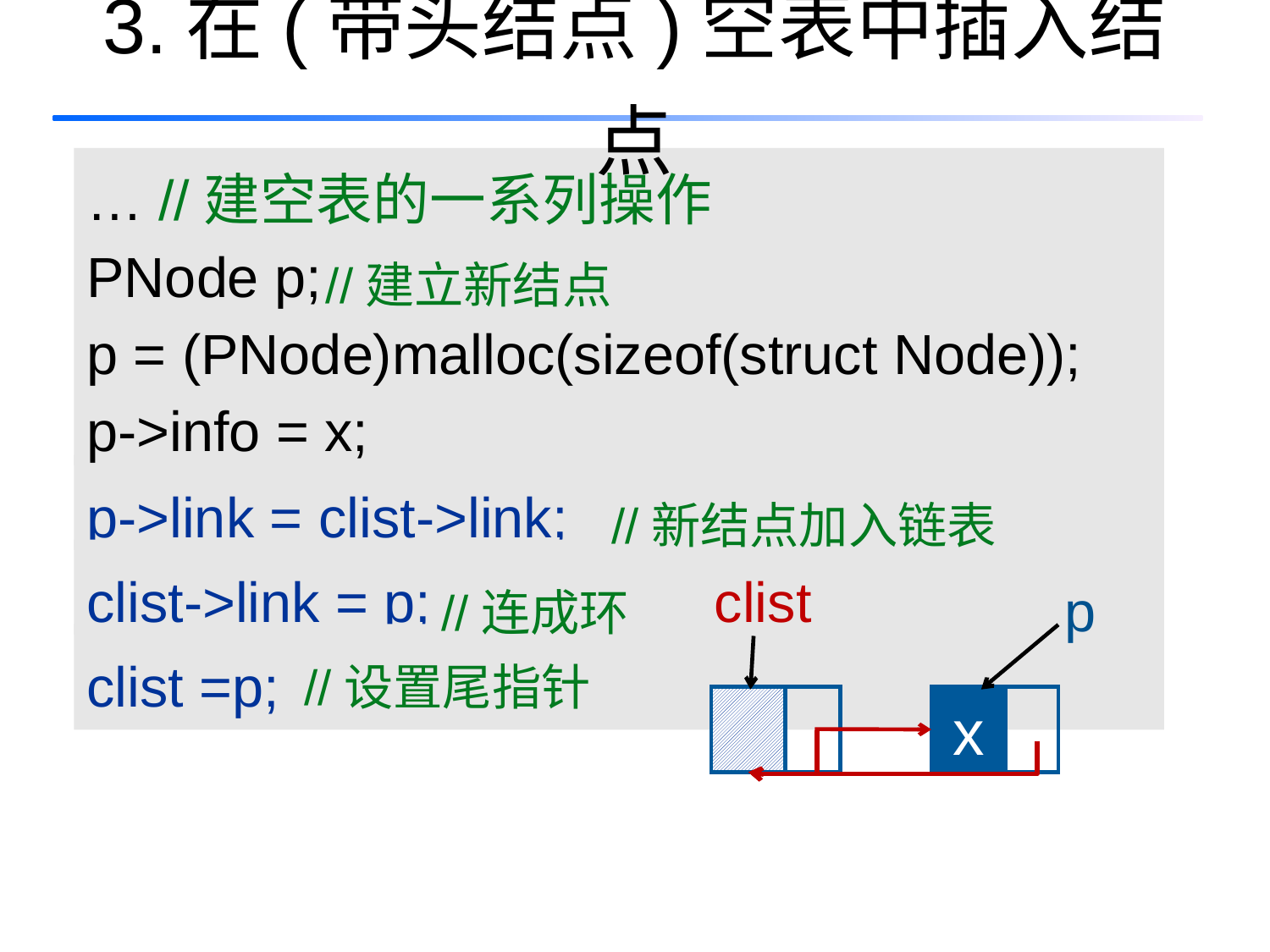

3.在(带头结点)空表中插入结点

… //建空表的一系列操作
PNode p;
p = (PNode)malloc(sizeof(struct Node));
p->info = x;
//建立新结点
p->link = clist->link;
//新结点加入链表
clist->link = p;
//连成环
clist
p
clist =p;
//设置尾指针

x